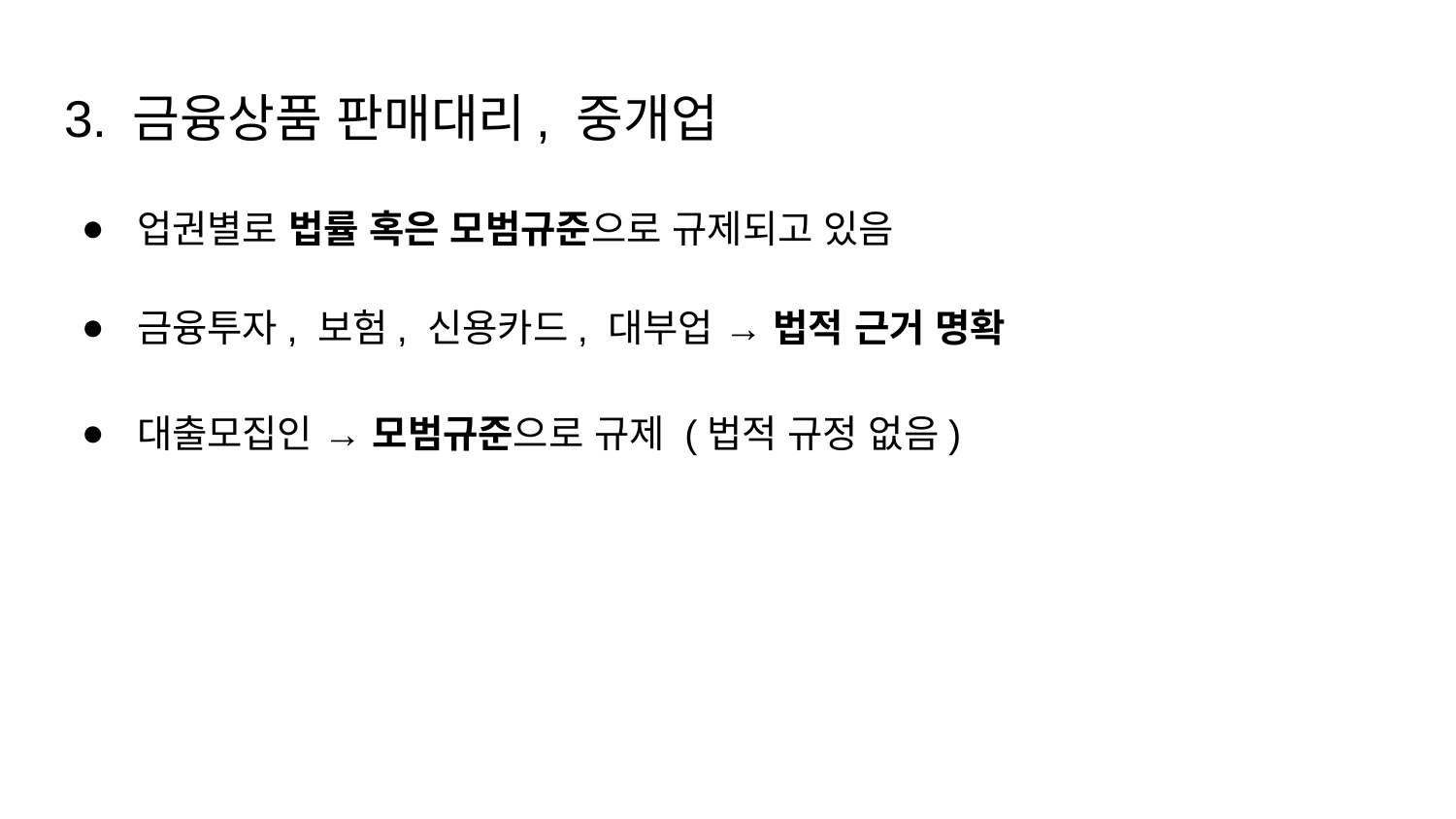

# 3. 금융상품 판매대리, 중개업
업권별로 법률 혹은 모범규준으로 규제되고 있음
금융투자, 보험, 신용카드, 대부업 → 법적 근거 명확
대출모집인 → 모범규준으로 규제 (법적 규정 없음)